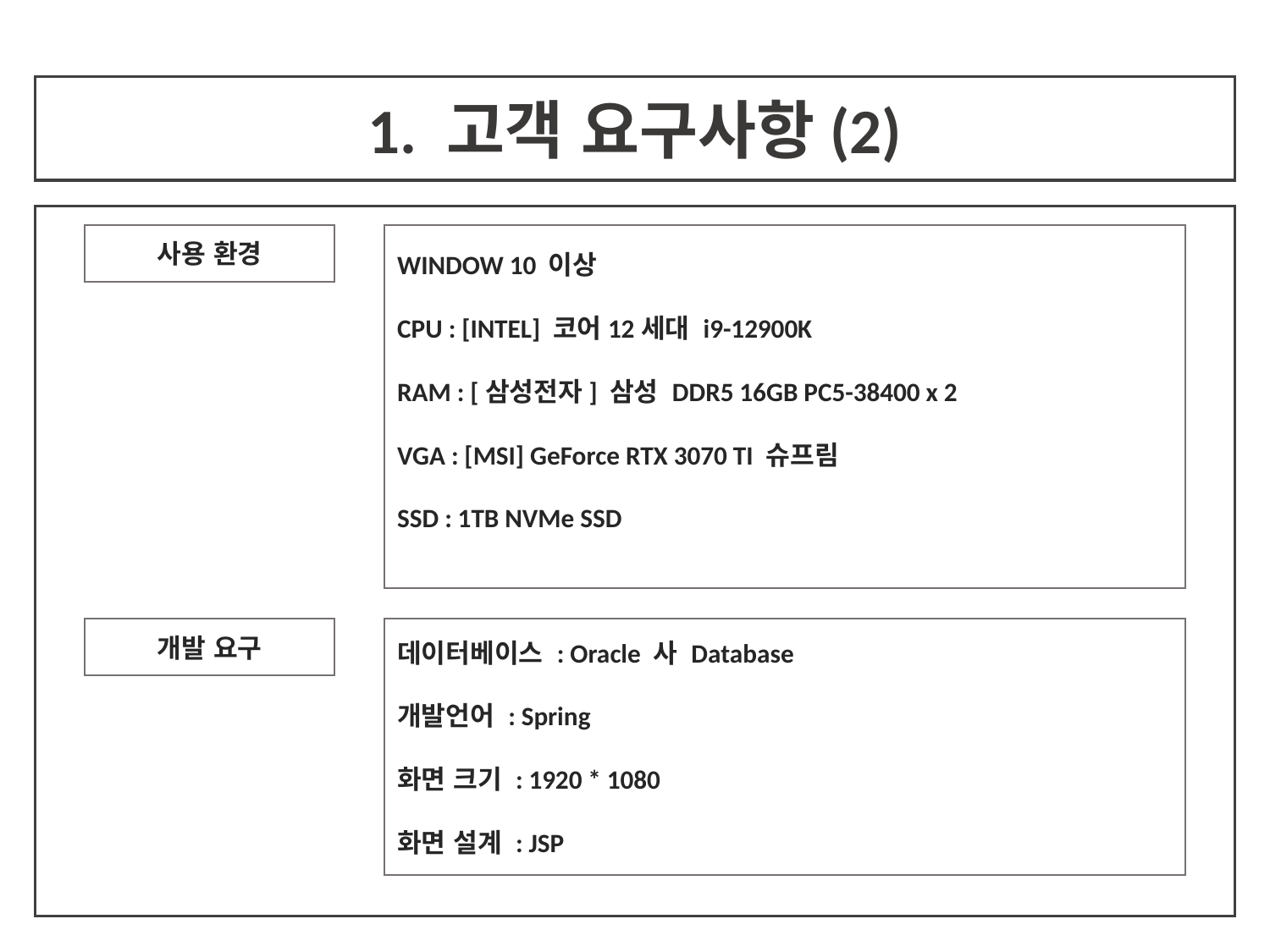

1. 고객 요구사항(2)

사용 환경
WINDOW 10 이상

CPU : [INTEL] 코어12세대 i9-12900K

RAM : [삼성전자] 삼성 DDR5 16GB PC5-38400 x 2

VGA : [MSI] GeForce RTX 3070 TI 슈프림

SSD : 1TB NVMe SSD

개발 요구
데이터베이스 : Oracle 사 Database
개발언어 : Spring

화면 크기 : 1920 * 1080

화면 설계 : JSP